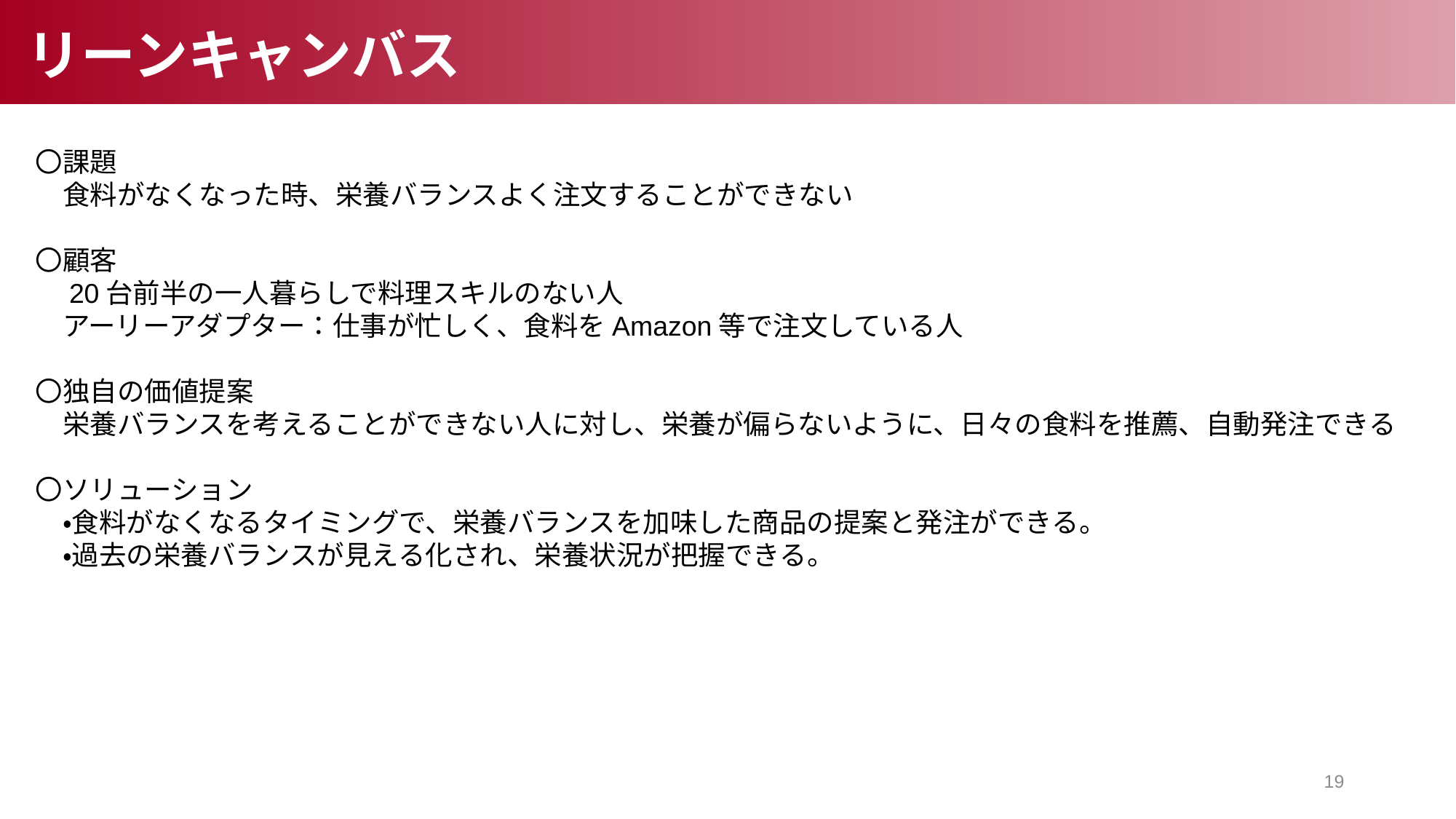

リーンキャンバス
〇課題
　食料がなくなった時、栄養バランスよく注文することができない

〇顧客
　20台前半の一人暮らしで料理スキルのない人
　アーリーアダプター：仕事が忙しく、食料をAmazon等で注文している人

〇独自の価値提案
　栄養バランスを考えることができない人に対し、栄養が偏らないように、日々の食料を推薦、自動発注できる

〇ソリューション
　・食料がなくなるタイミングで、栄養バランスを加味した商品の提案と発注ができる。
　・過去の栄養バランスが見える化され、栄養状況が把握できる。
19